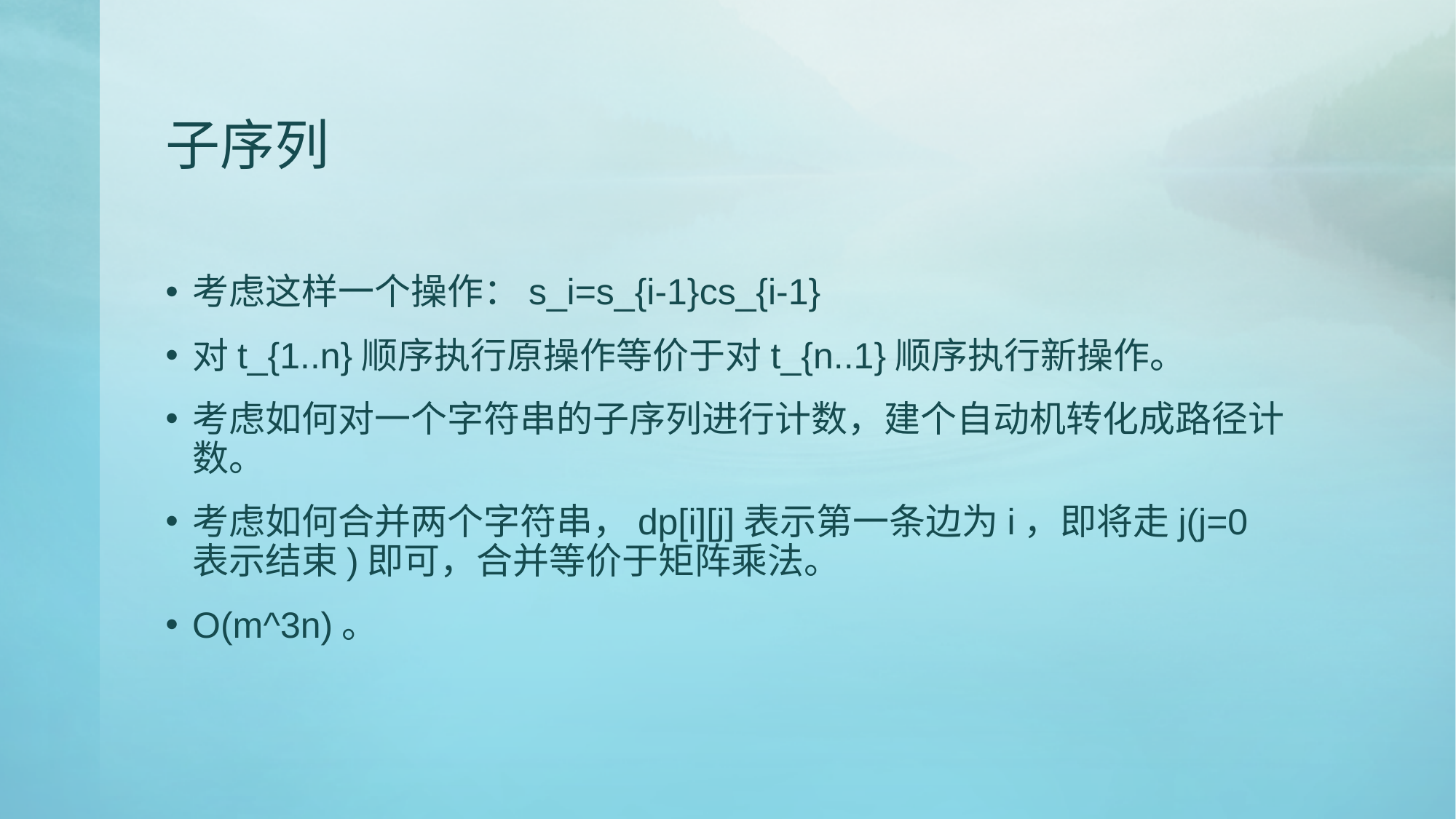

# 子序列

考虑这样一个操作：s_i=s_{i-1}cs_{i-1}
对t_{1..n}顺序执行原操作等价于对t_{n..1}顺序执行新操作。
考虑如何对一个字符串的子序列进行计数，建个自动机转化成路径计数。
考虑如何合并两个字符串，dp[i][j]表示第一条边为i，即将走j(j=0表示结束)即可，合并等价于矩阵乘法。
O(m^3n)。